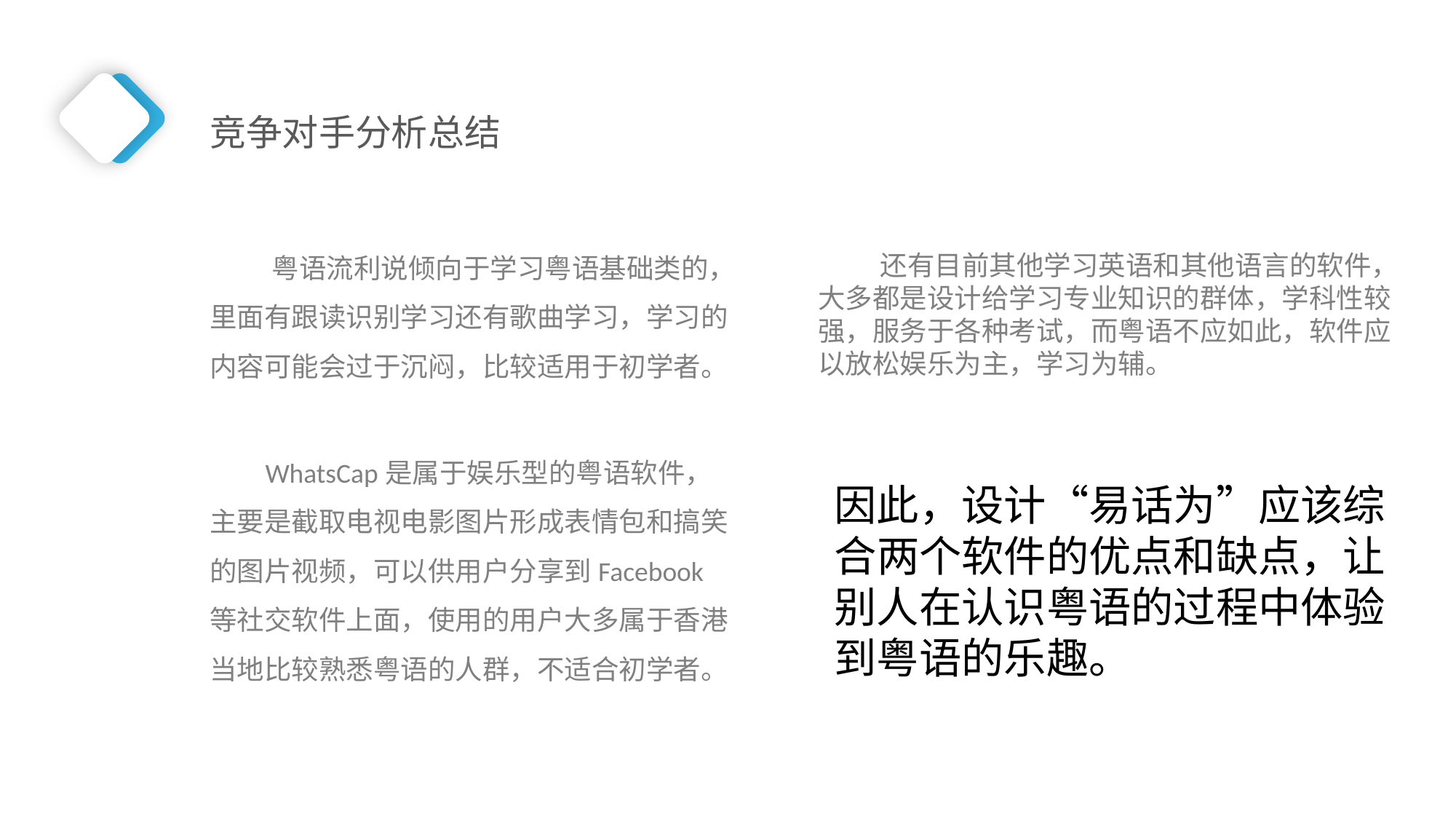

竞争对手分析总结

         粤语流利说倾向于学习粤语基础类的，里面有跟读识别学习还有歌曲学习，学习的内容可能会过于沉闷，比较适用于初学者。
         还有目前其他学习英语和其他语言的软件，大多都是设计给学习专业知识的群体，学科性较强，服务于各种考试，而粤语不应如此，软件应以放松娱乐为主，学习为辅。
         WhatsCap是属于娱乐型的粤语软件，主要是截取电视电影图片形成表情包和搞笑的图片视频，可以供用户分享到Facebook等社交软件上面，使用的用户大多属于香港当地比较熟悉粤语的人群，不适合初学者。
因此，设计“易话为”应该综合两个软件的优点和缺点，让别人在认识粤语的过程中体验到粤语的乐趣。